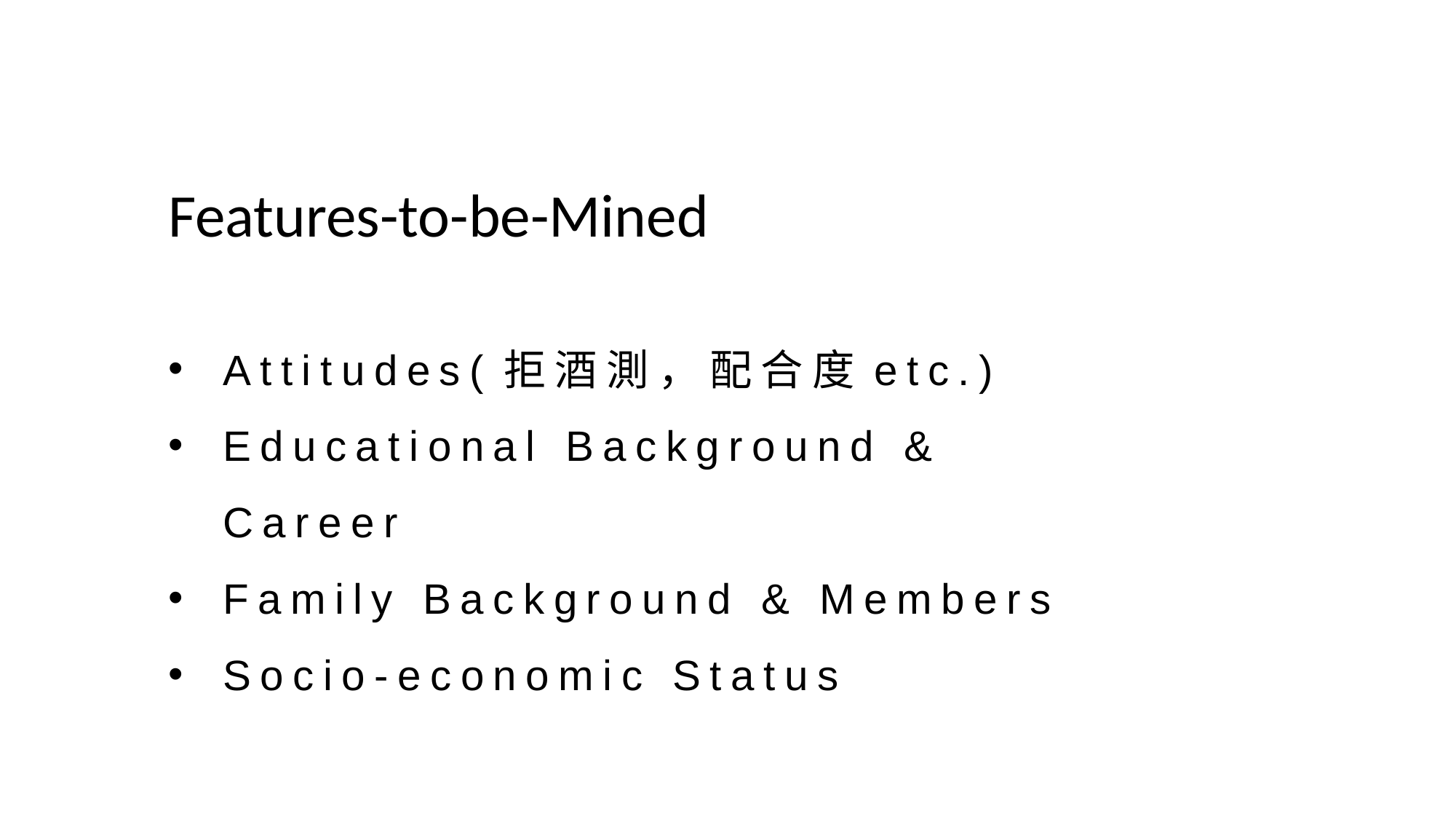

Features-to-be-Mined
Attitudes(拒酒測，配合度etc.)
Educational Background & Career
Family Background & Members
Socio-economic Status